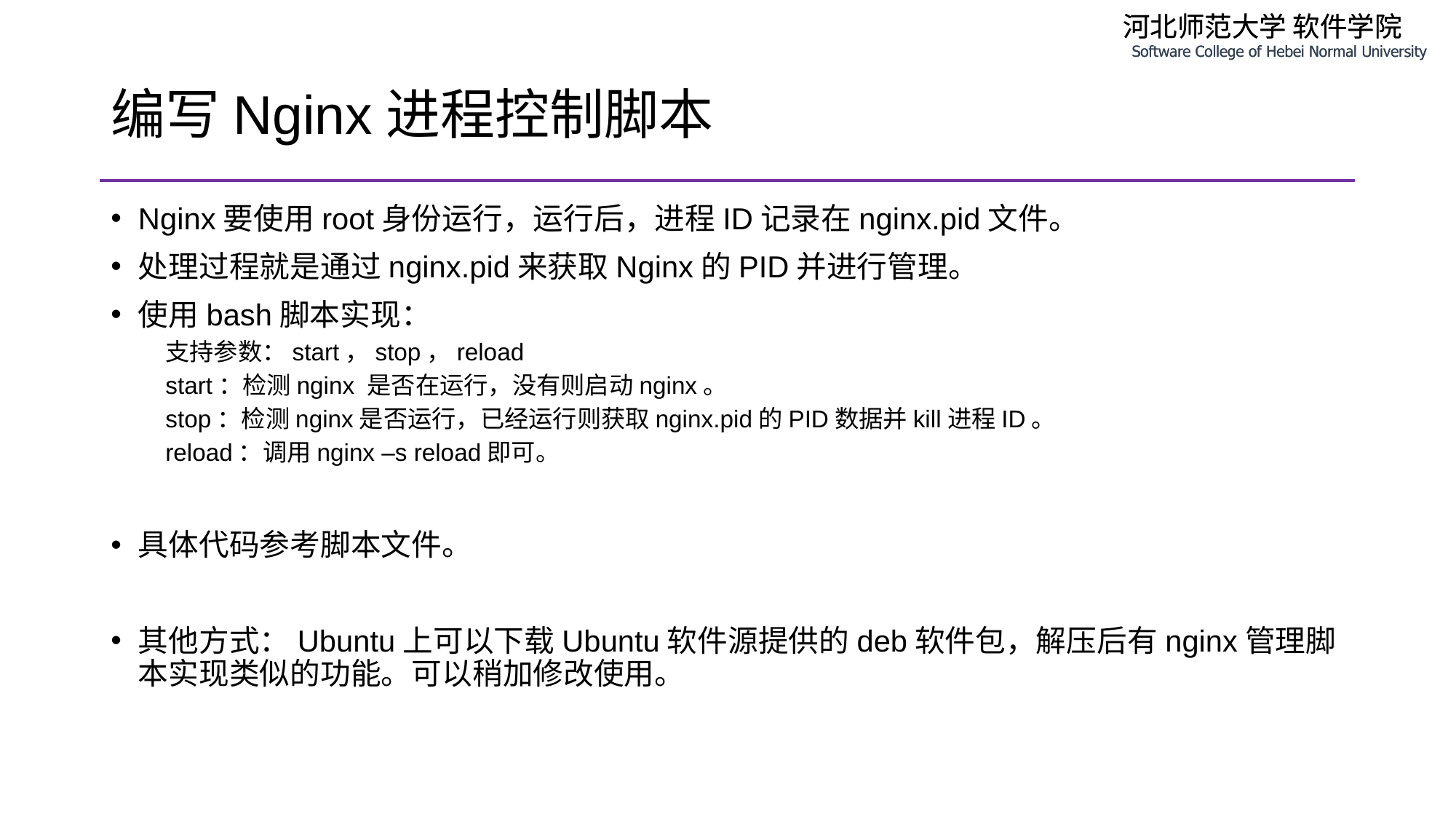

# 编写Nginx进程控制脚本
Nginx要使用root身份运行，运行后，进程ID记录在nginx.pid文件。
处理过程就是通过nginx.pid来获取Nginx的PID并进行管理。
使用bash脚本实现：
支持参数：start，stop，reload
start：检测nginx 是否在运行，没有则启动nginx。
stop：检测nginx是否运行，已经运行则获取nginx.pid的PID数据并kill进程ID。
reload：调用nginx –s reload即可。

具体代码参考脚本文件。

其他方式：Ubuntu上可以下载Ubuntu软件源提供的deb软件包，解压后有nginx管理脚本实现类似的功能。可以稍加修改使用。